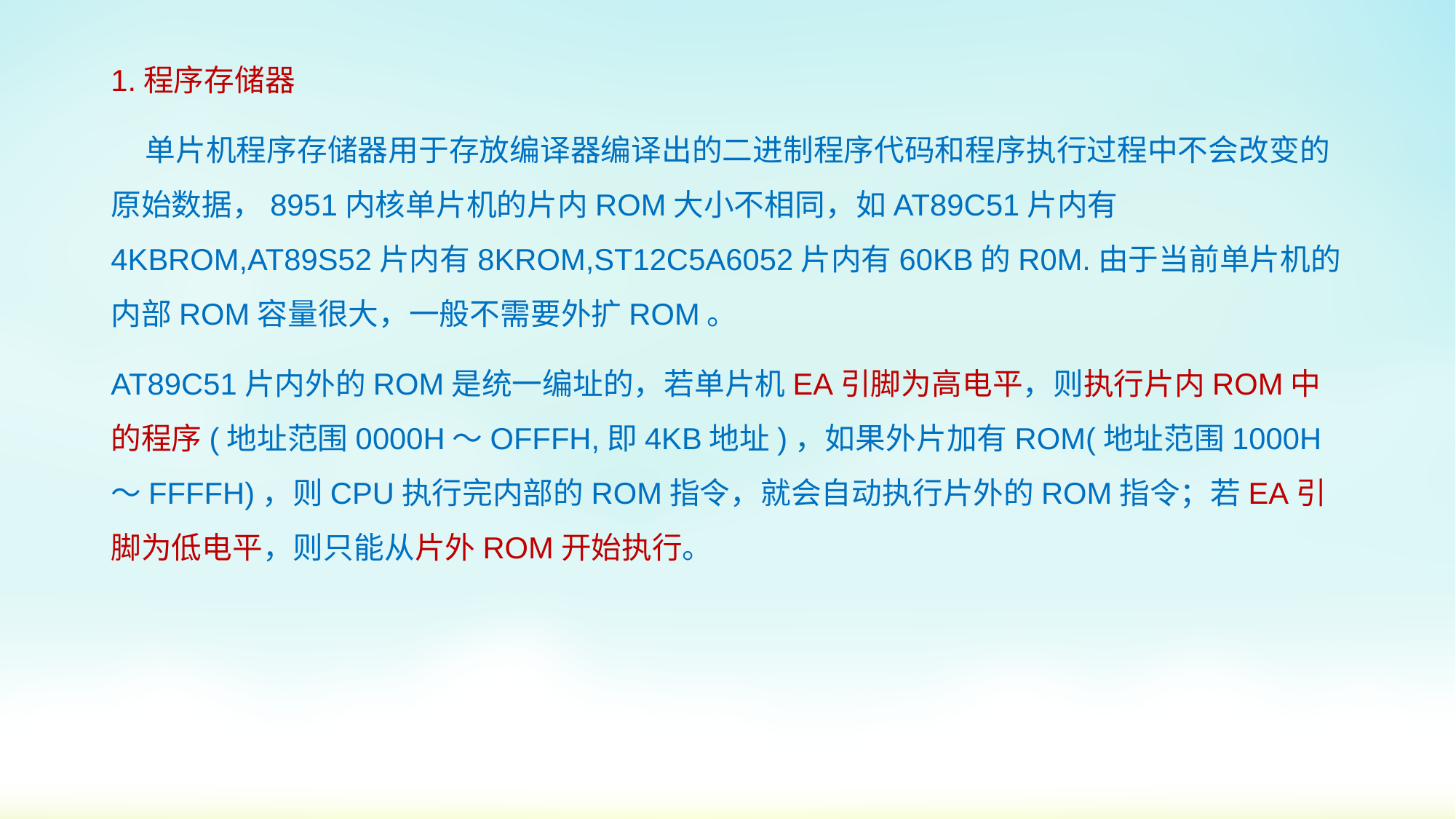

1.程序存储器
    单片机程序存储器用于存放编译器编译出的二进制程序代码和程序执行过程中不会改变的原始数据，8951内核单片机的片内ROM大小不相同，如AT89C51片内有4KBROM,AT89S52片内有8KROM,ST12C5A6052片内有60KB的R0M.由于当前单片机的内部ROM容量很大，一般不需要外扩ROM。
AT89C51片内外的ROM是统一编址的，若单片机EA引脚为高电平，则执行片内ROM中的程序(地址范围0000H～OFFFH,即4KB地址)，如果外片加有ROM(地址范围1000H～FFFFH)，则CPU执行完内部的ROM指令，就会自动执行片外的ROM指令；若EA引脚为低电平，则只能从片外ROM开始执行。